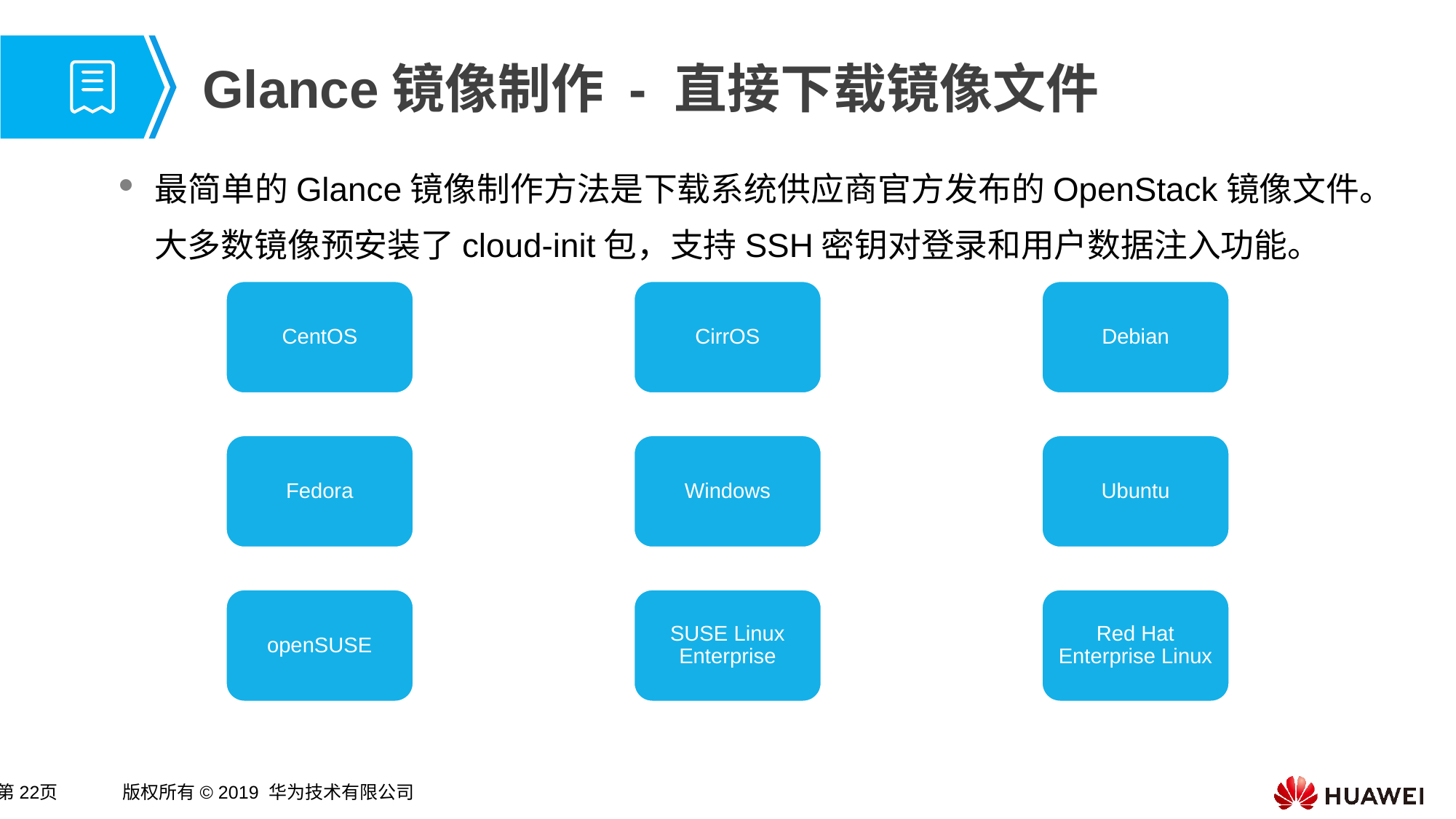

# Glance镜像制作 - 直接下载镜像文件
最简单的Glance镜像制作方法是下载系统供应商官方发布的OpenStack镜像文件。大多数镜像预安装了cloud-init包，支持SSH密钥对登录和用户数据注入功能。
CentOS
CirrOS
Debian
Fedora
 Windows
Ubuntu
openSUSE
SUSE Linux Enterprise
Red Hat Enterprise Linux